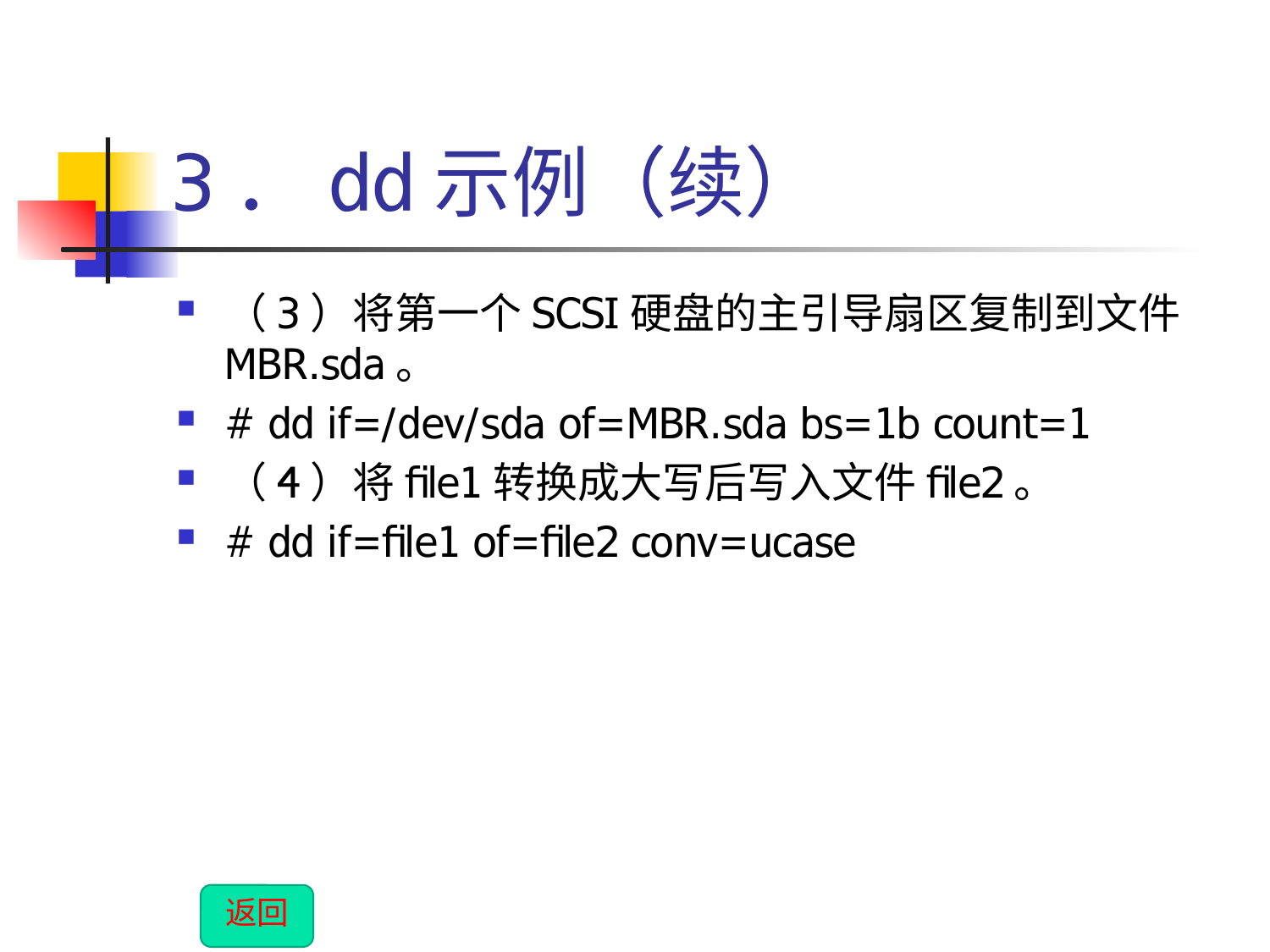

# 3．dd示例（续）
（3）将第一个SCSI硬盘的主引导扇区复制到文件MBR.sda。
# dd if=/dev/sda of=MBR.sda bs=1b count=1
（4）将file1转换成大写后写入文件file2。
# dd if=file1 of=file2 conv=ucase
返回